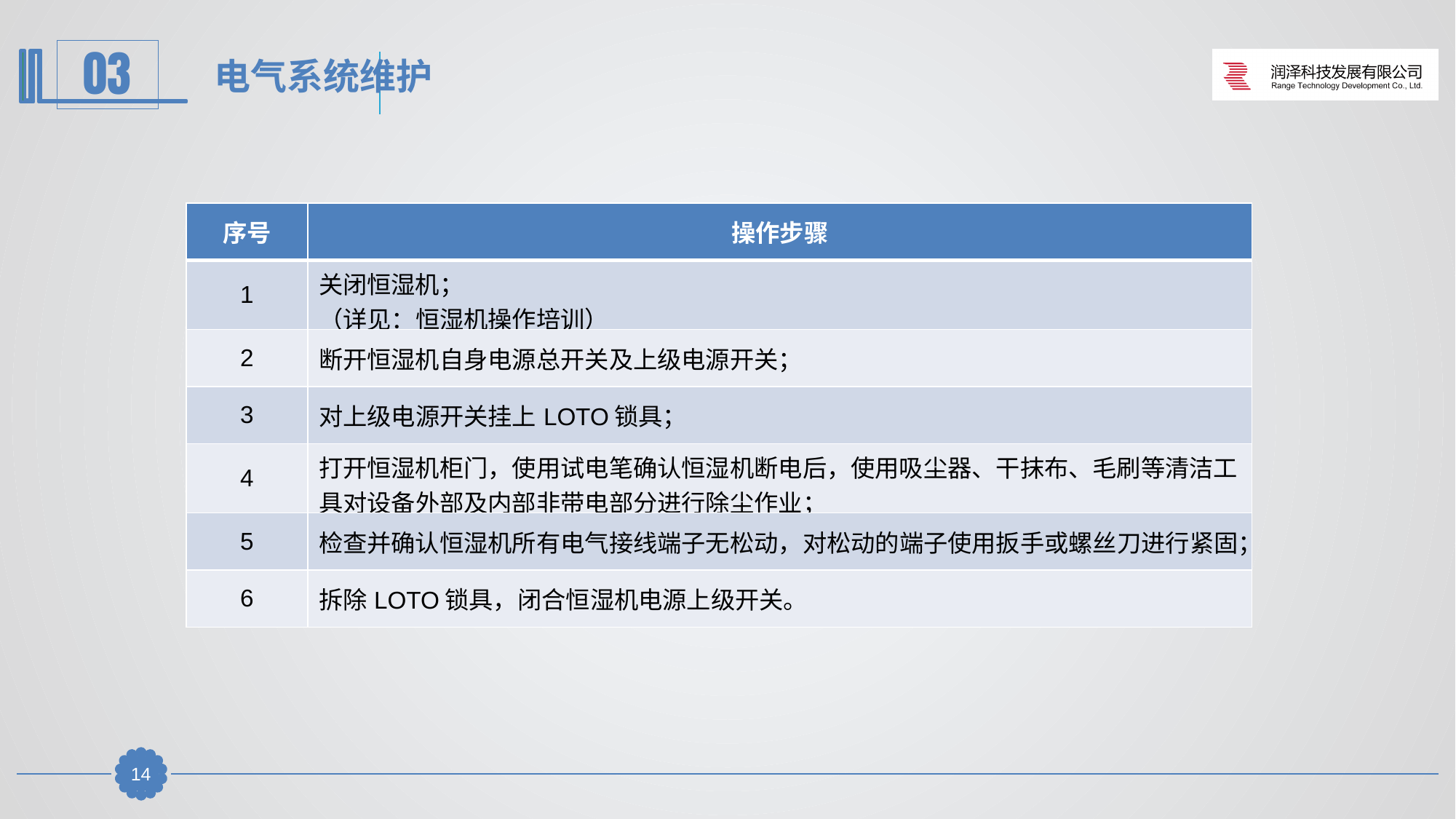

电气系统维护
| 序号 | 操作步骤 |
| --- | --- |
| 1 | 关闭恒湿机； （详见：恒湿机操作培训） |
| 2 | 断开恒湿机自身电源总开关及上级电源开关； |
| 3 | 对上级电源开关挂上LOTO锁具； |
| 4 | 打开恒湿机柜门，使用试电笔确认恒湿机断电后，使用吸尘器、干抹布、毛刷等清洁工具对设备外部及内部非带电部分进行除尘作业； |
| 5 | 检查并确认恒湿机所有电气接线端子无松动，对松动的端子使用扳手或螺丝刀进行紧固； |
| 6 | 拆除LOTO锁具，闭合恒湿机电源上级开关。 |
14